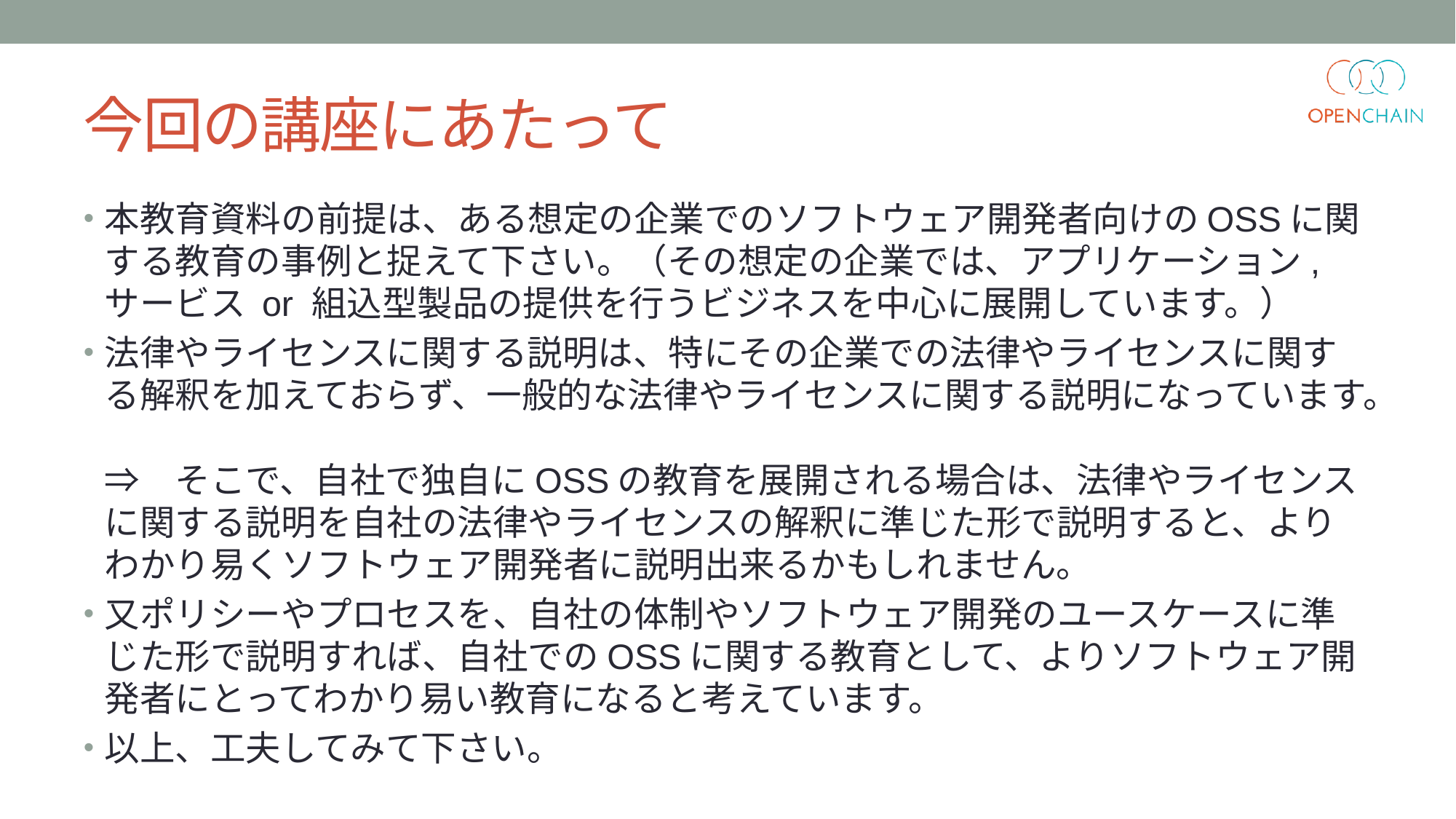

# 今回の講座にあたって
本教育資料の前提は、ある想定の企業でのソフトウェア開発者向けのOSSに関する教育の事例と捉えて下さい。（その想定の企業では、アプリケーション,サービス or 組込型製品の提供を行うビジネスを中心に展開しています。）
法律やライセンスに関する説明は、特にその企業での法律やライセンスに関する解釈を加えておらず、一般的な法律やライセンスに関する説明になっています。
⇒　そこで、自社で独自にOSSの教育を展開される場合は、法律やライセンスに関する説明を自社の法律やライセンスの解釈に準じた形で説明すると、よりわかり易くソフトウェア開発者に説明出来るかもしれません。
又ポリシーやプロセスを、自社の体制やソフトウェア開発のユースケースに準じた形で説明すれば、自社でのOSSに関する教育として、よりソフトウェア開発者にとってわかり易い教育になると考えています。
以上、工夫してみて下さい。